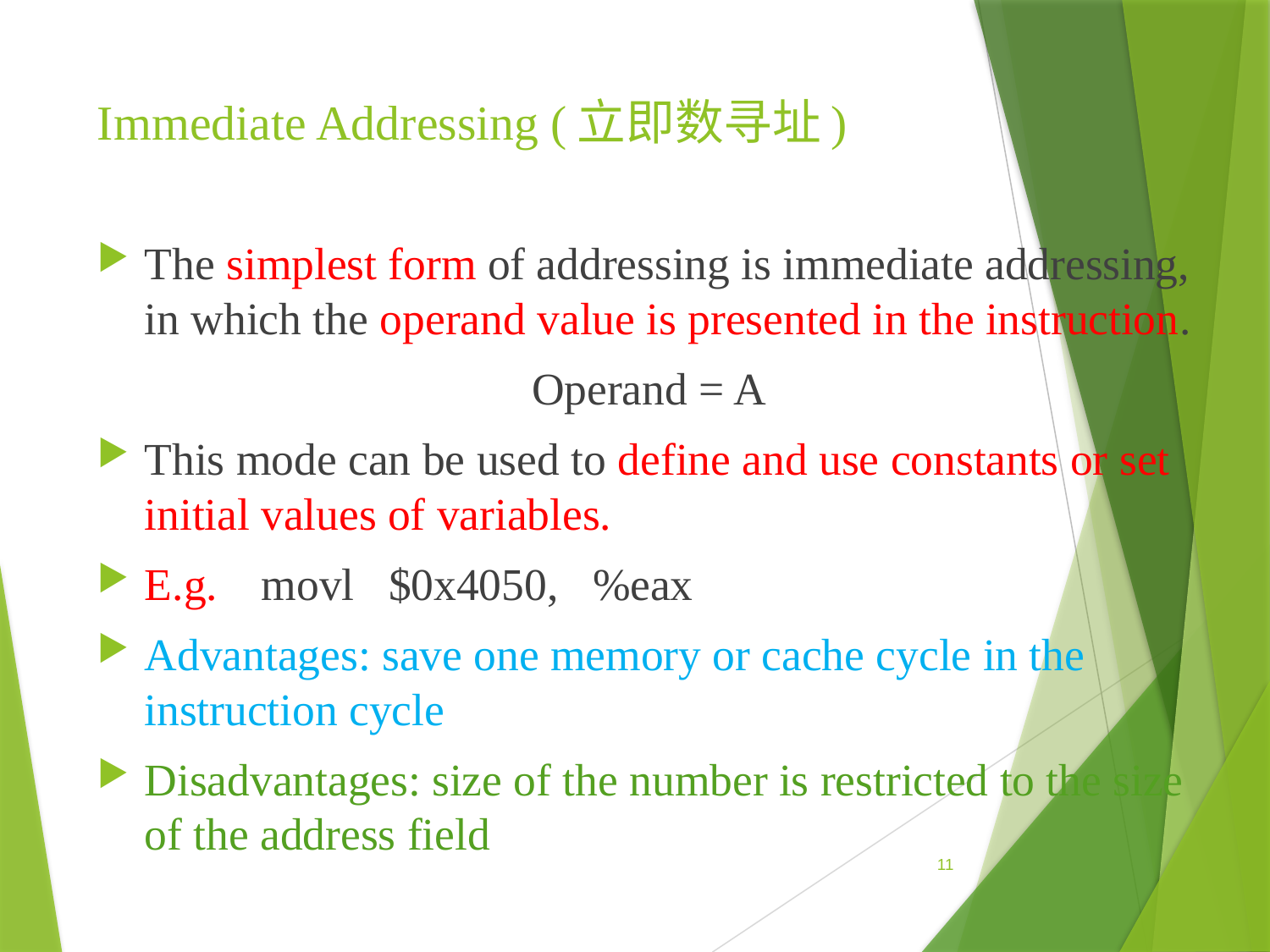

# Immediate Addressing (立即数寻址)
The simplest form of addressing is immediate addressing, in which the operand value is presented in the instruction.
Operand = A
This mode can be used to define and use constants or set initial values of variables.
E.g.			movl   $0x4050,   %eax
Advantages: save one memory or cache cycle in the instruction cycle
Disadvantages: size of the number is restricted to the size of the address field
11